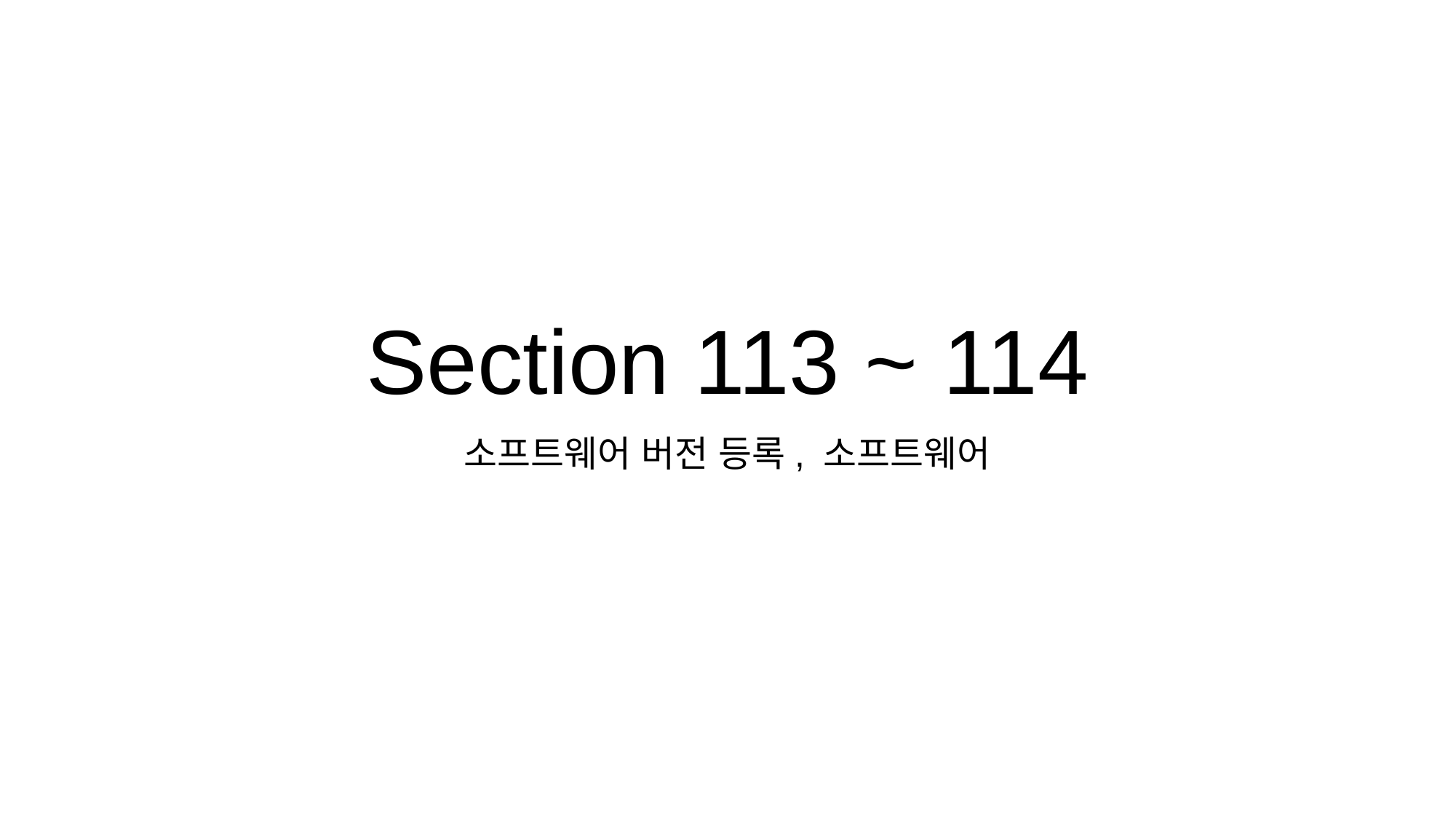

# Section 113 ~ 114
소프트웨어 버전 등록, 소프트웨어